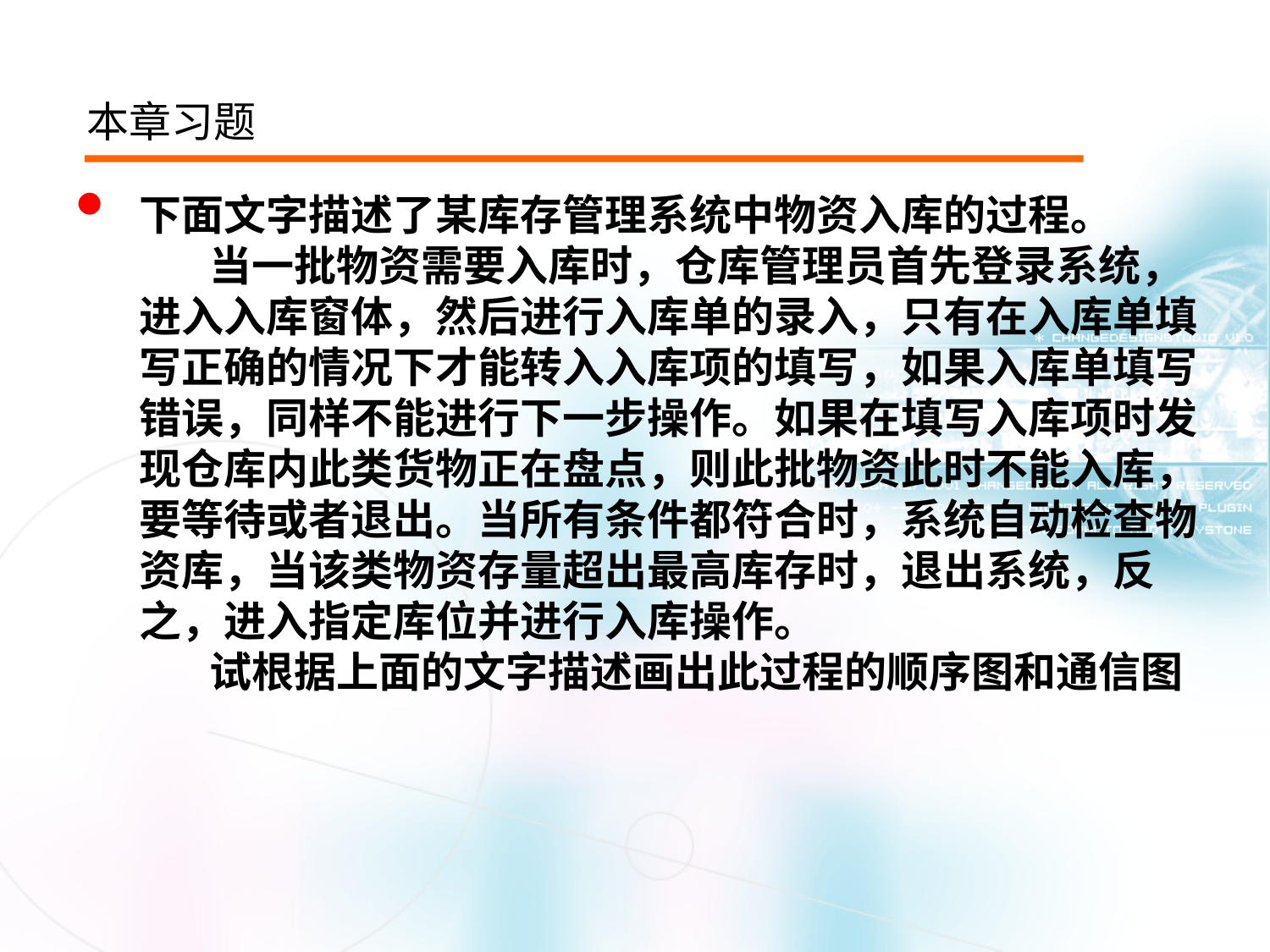

本章习题
下面文字描述了某库存管理系统中物资入库的过程。
             当一批物资需要入库时，仓库管理员首先登录系统，进入入库窗体，然后进行入库单的录入，只有在入库单填写正确的情况下才能转入入库项的填写，如果入库单填写错误，同样不能进行下一步操作。如果在填写入库项时发现仓库内此类货物正在盘点，则此批物资此时不能入库，要等待或者退出。当所有条件都符合时，系统自动检查物资库，当该类物资存量超出最高库存时，退出系统，反之，进入指定库位并进行入库操作。
             试根据上面的文字描述画出此过程的顺序图和通信图